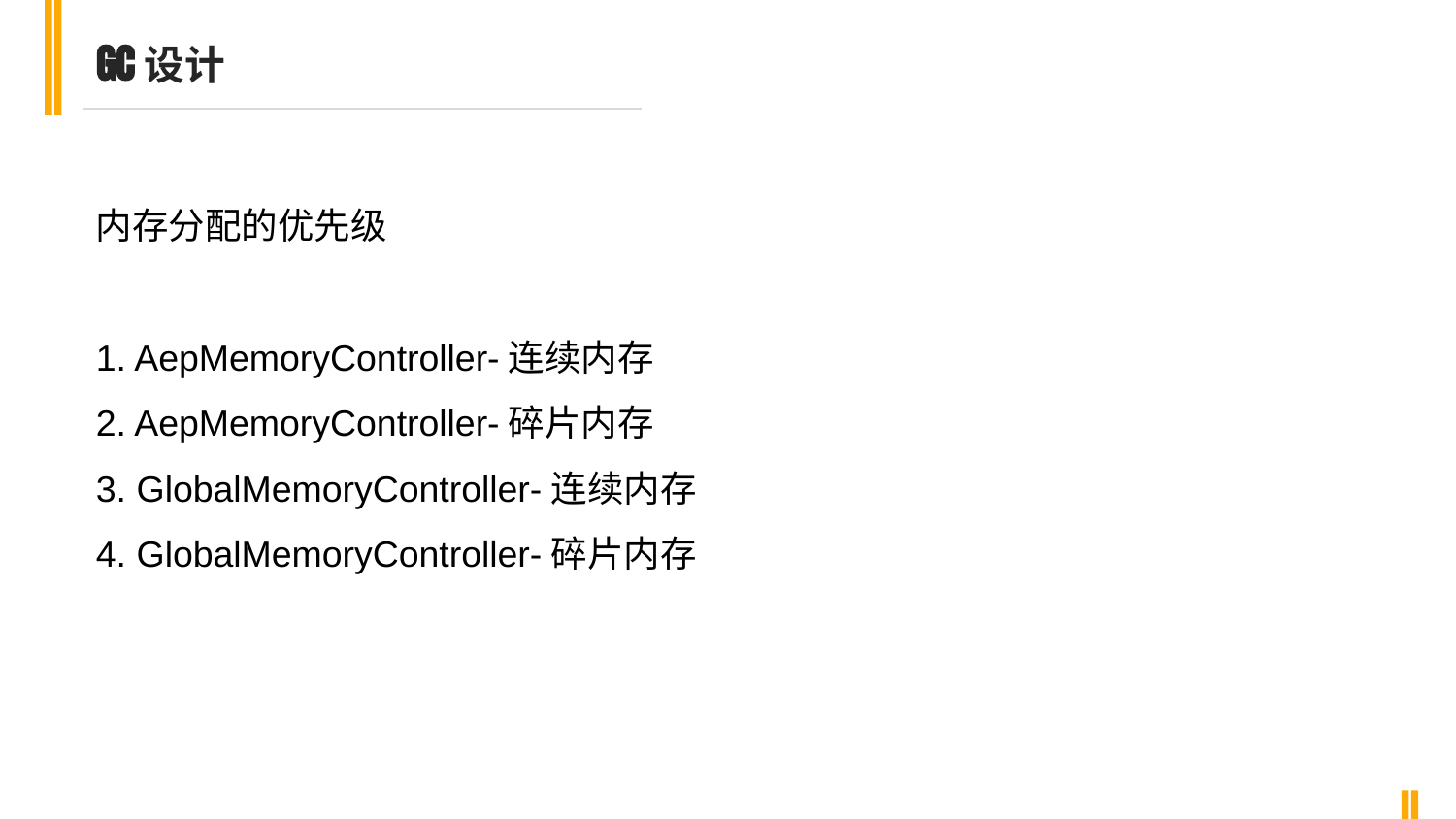

GC设计
内存分配的优先级

1. AepMemoryController-连续内存
2. AepMemoryController-碎片内存
3. GlobalMemoryController-连续内存
4. GlobalMemoryController-碎片内存